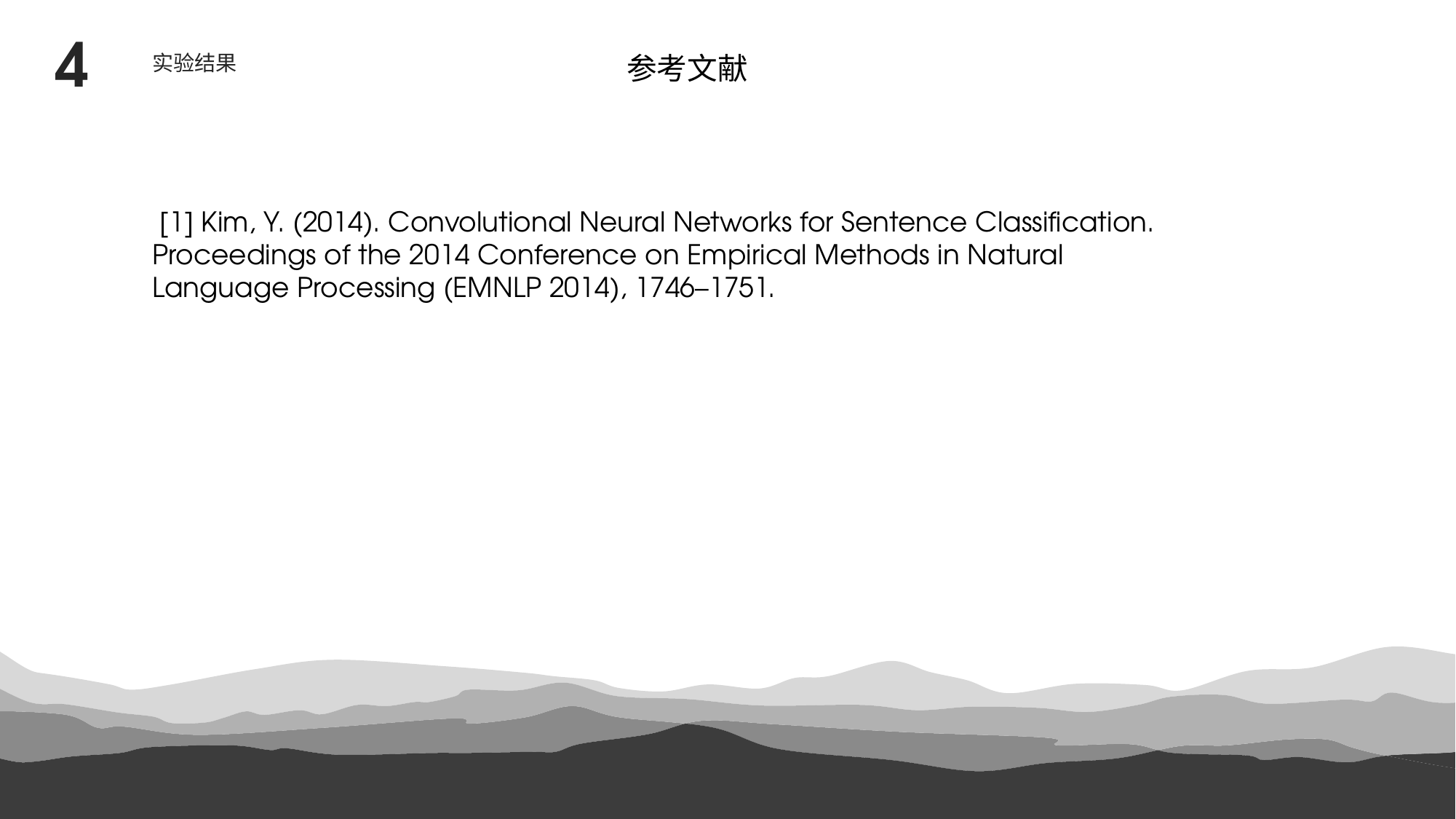

4
实验结果
参考文献
 [1] Kim, Y. (2014). Convolutional Neural Networks for Sentence Classification. Proceedings of the 2014 Conference on Empirical Methods in Natural Language Processing (EMNLP 2014), 1746–1751.